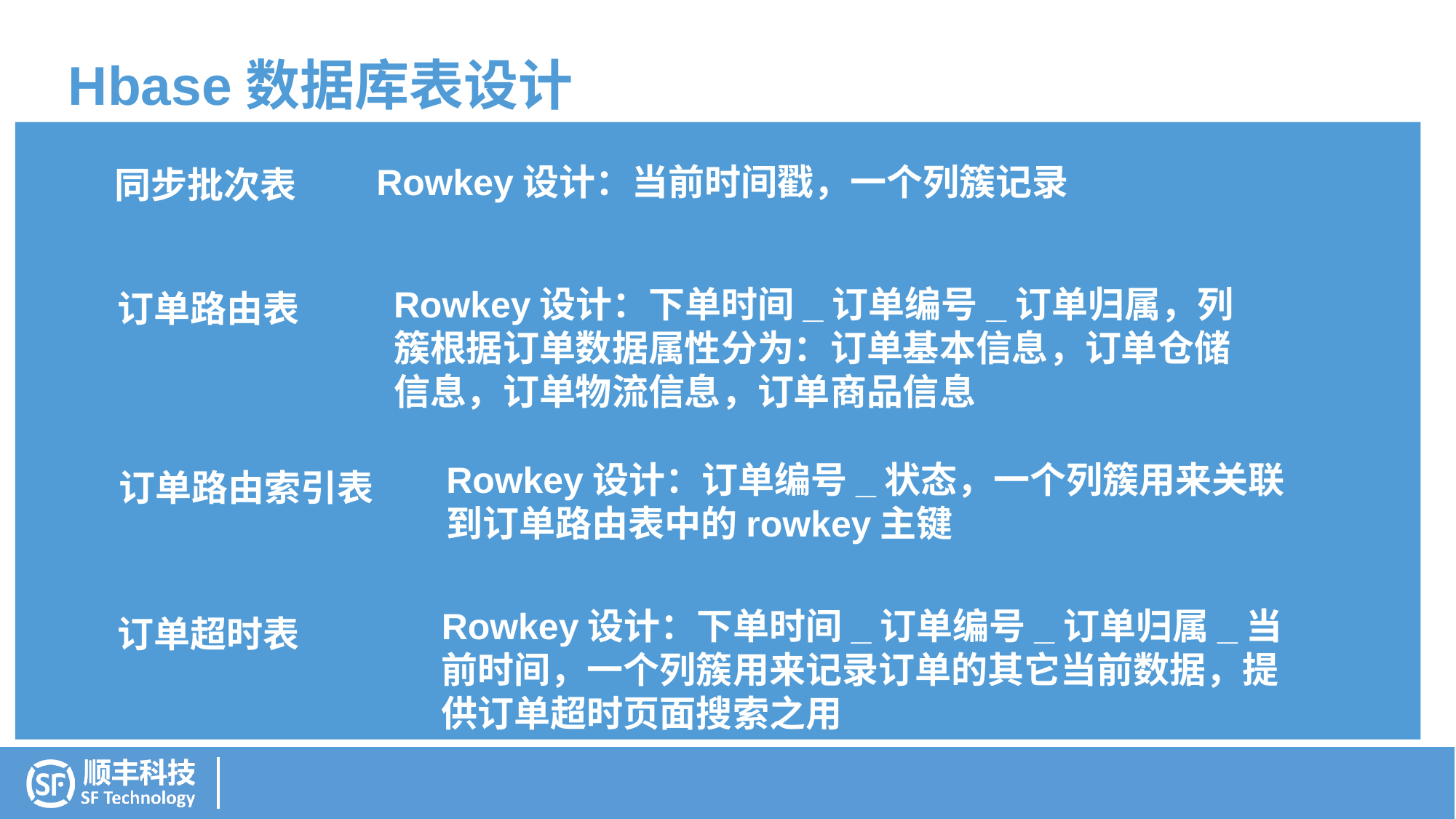

Hbase数据库表设计

Rowkey设计：当前时间戳，一个列簇记录
同步批次表
Rowkey设计：下单时间_订单编号_订单归属，列簇根据订单数据属性分为：订单基本信息，订单仓储信息，订单物流信息，订单商品信息
订单路由表
Rowkey设计：订单编号_状态，一个列簇用来关联到订单路由表中的rowkey主键
订单路由索引表
Rowkey设计：下单时间_订单编号_订单归属_当前时间，一个列簇用来记录订单的其它当前数据，提供订单超时页面搜索之用
订单超时表